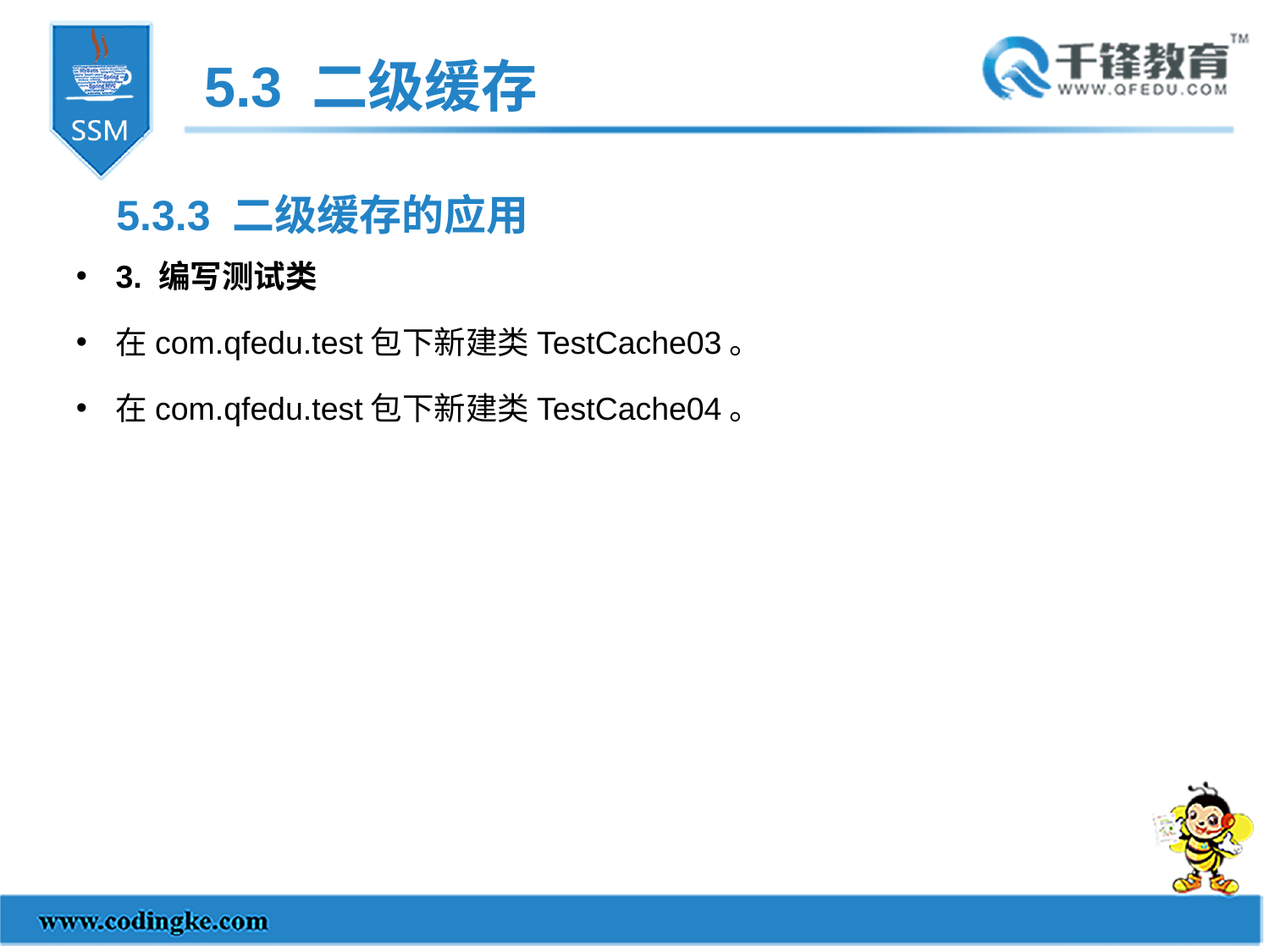

5.3 二级缓存
5.3.3 二级缓存的应用
3. 编写测试类
在com.qfedu.test包下新建类TestCache03。
在com.qfedu.test包下新建类TestCache04。